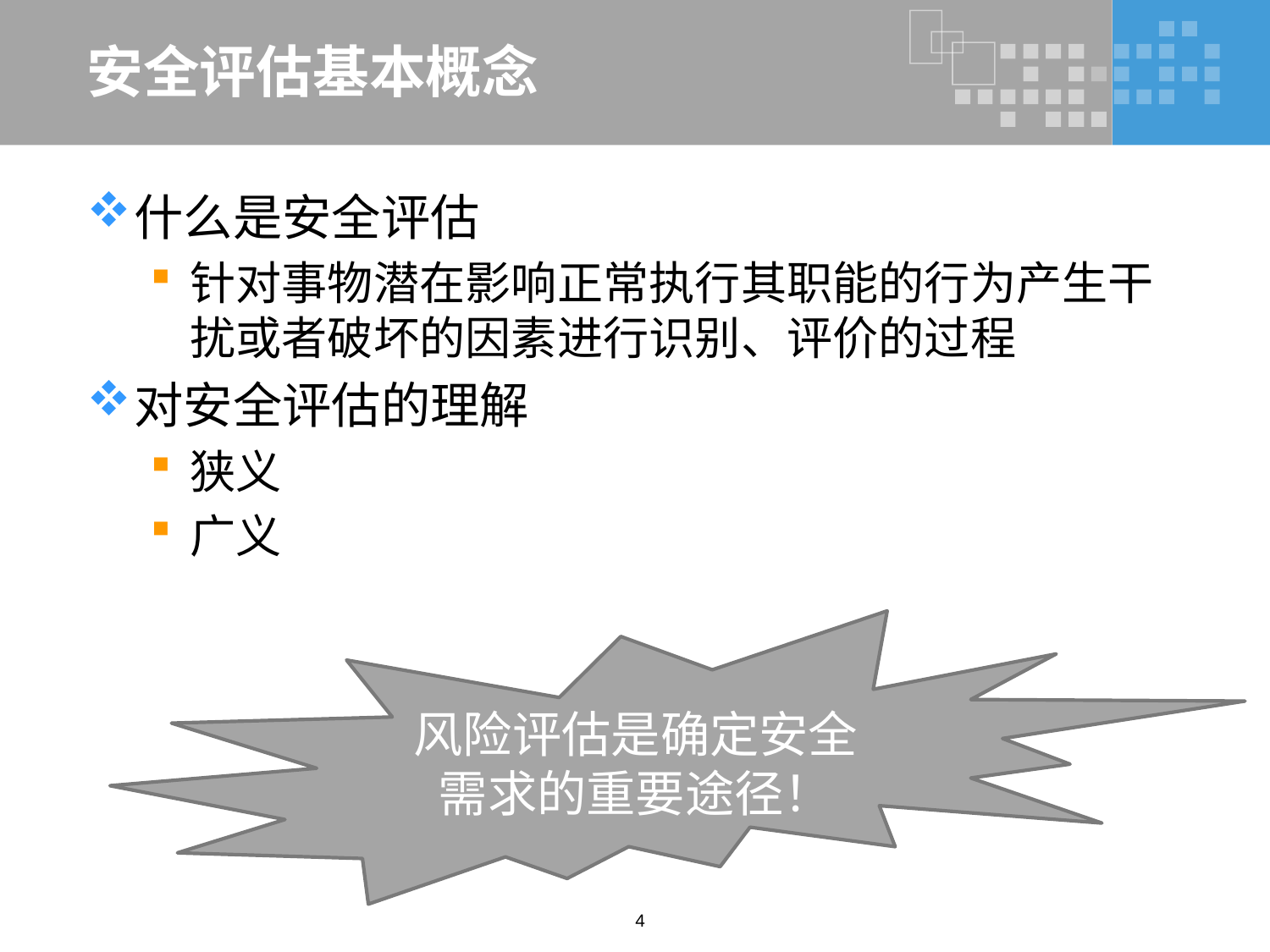

# 安全评估基本概念
什么是安全评估
针对事物潜在影响正常执行其职能的行为产生干扰或者破坏的因素进行识别、评价的过程
对安全评估的理解
狭义
广义

风险评估是确定安全需求的重要途径！
4